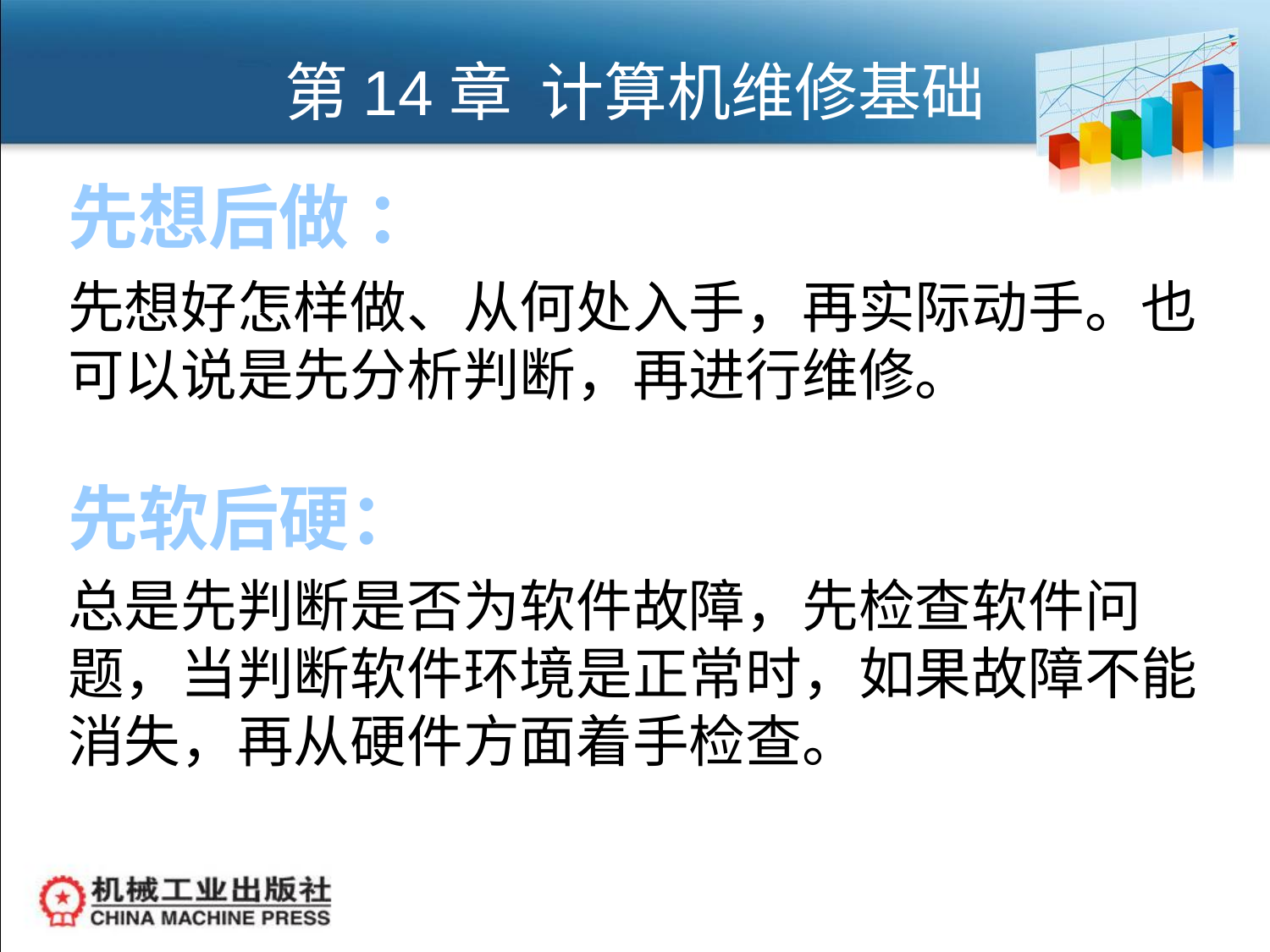

# 第14章  计算机维修基础
先想后做 ：
先想好怎样做、从何处入手，再实际动手。也可以说是先分析判断，再进行维修。
先软后硬：
总是先判断是否为软件故障，先检查软件问题，当判断软件环境是正常时，如果故障不能消失，再从硬件方面着手检查。